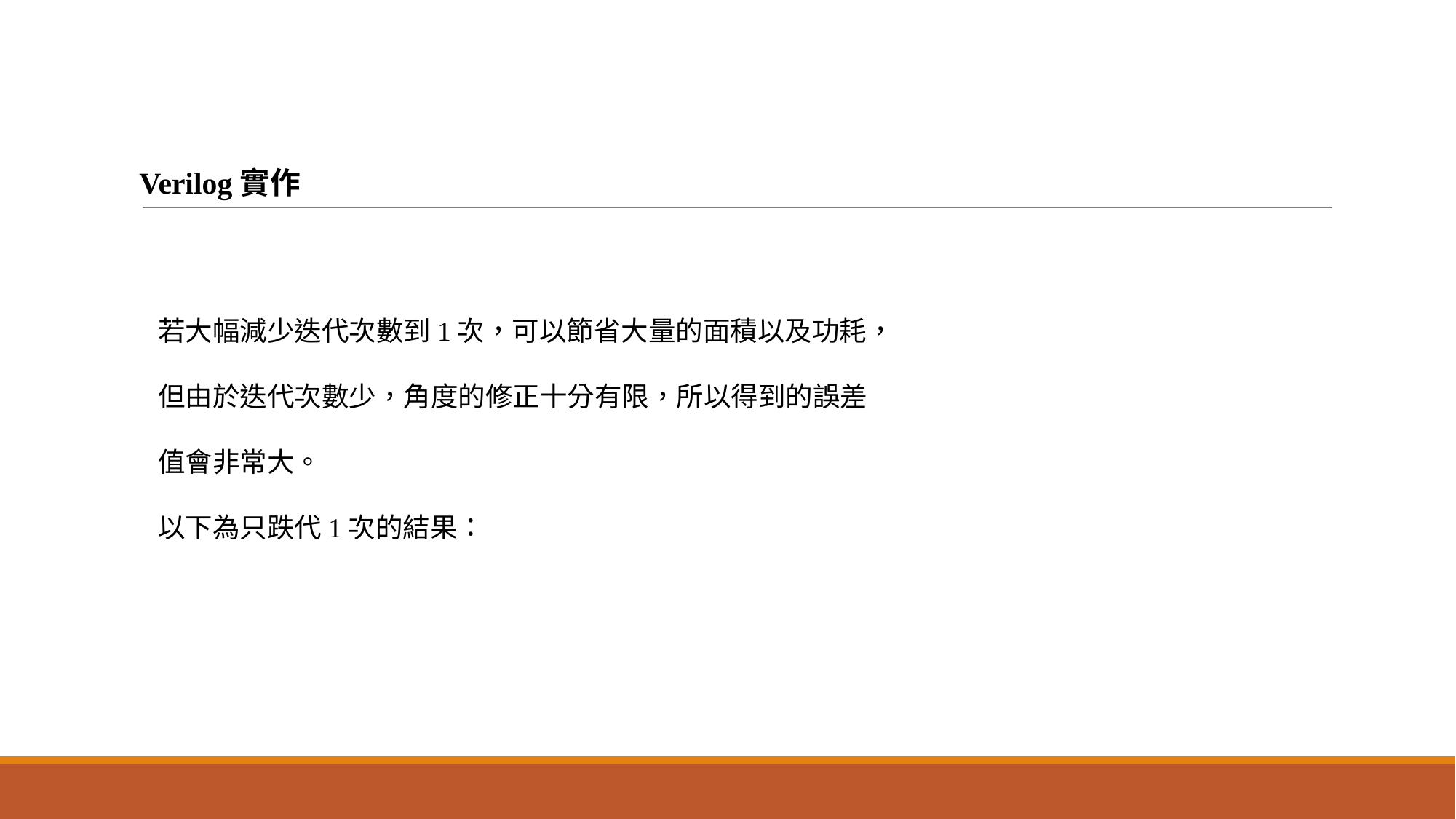

Verilog實作
若大幅減少迭代次數到1次，可以節省大量的面積以及功耗，

但由於迭代次數少，角度的修正十分有限，所以得到的誤差

值會非常大。

以下為只跌代1次的結果：